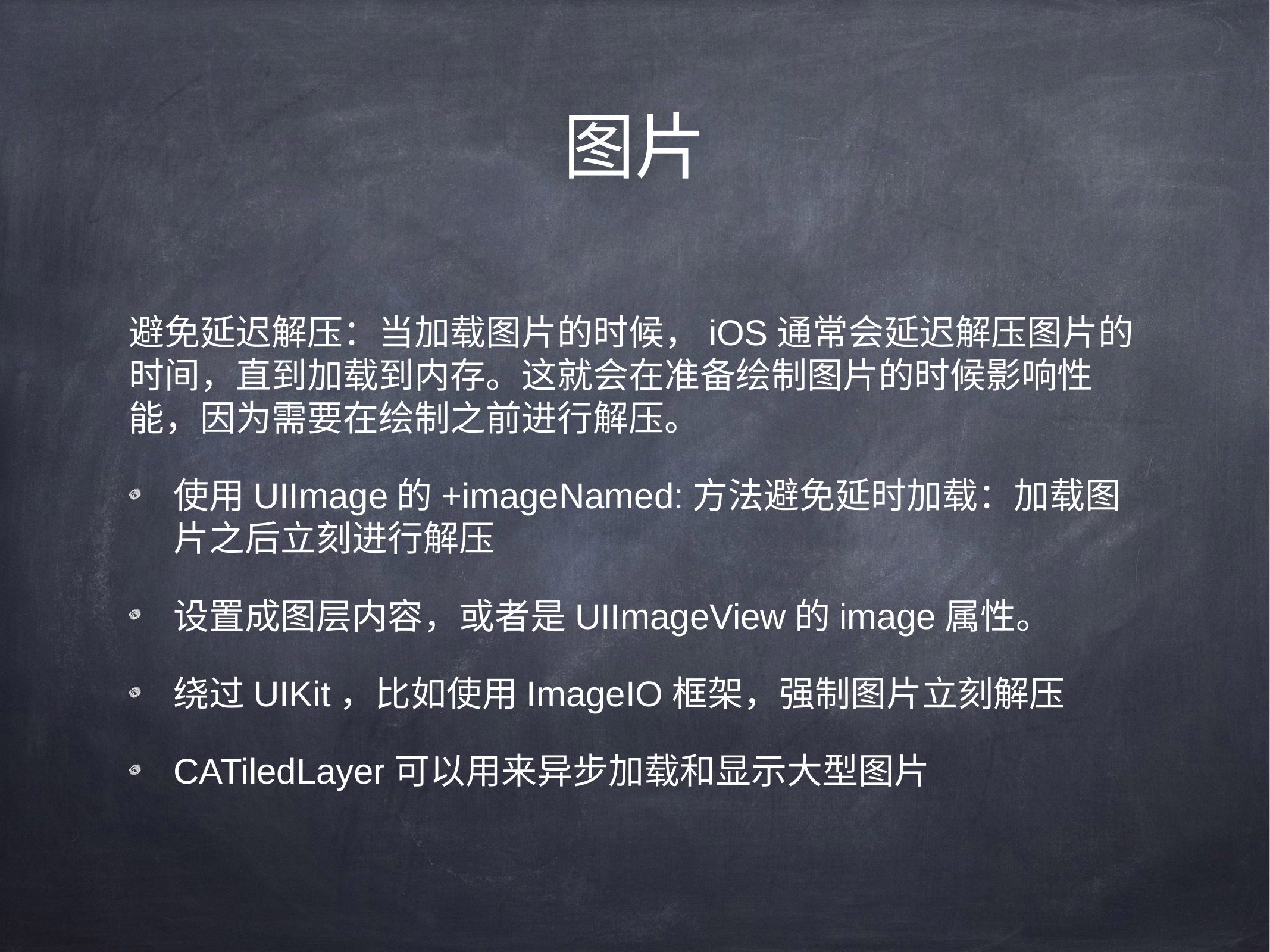

# 图片
避免延迟解压：当加载图片的时候，iOS通常会延迟解压图片的时间，直到加载到内存。这就会在准备绘制图片的时候影响性能，因为需要在绘制之前进行解压。
使用UIImage的+imageNamed:方法避免延时加载：加载图片之后立刻进行解压
设置成图层内容，或者是UIImageView的image属性。
绕过UIKit，比如使用ImageIO框架，强制图片立刻解压
CATiledLayer可以用来异步加载和显示大型图片